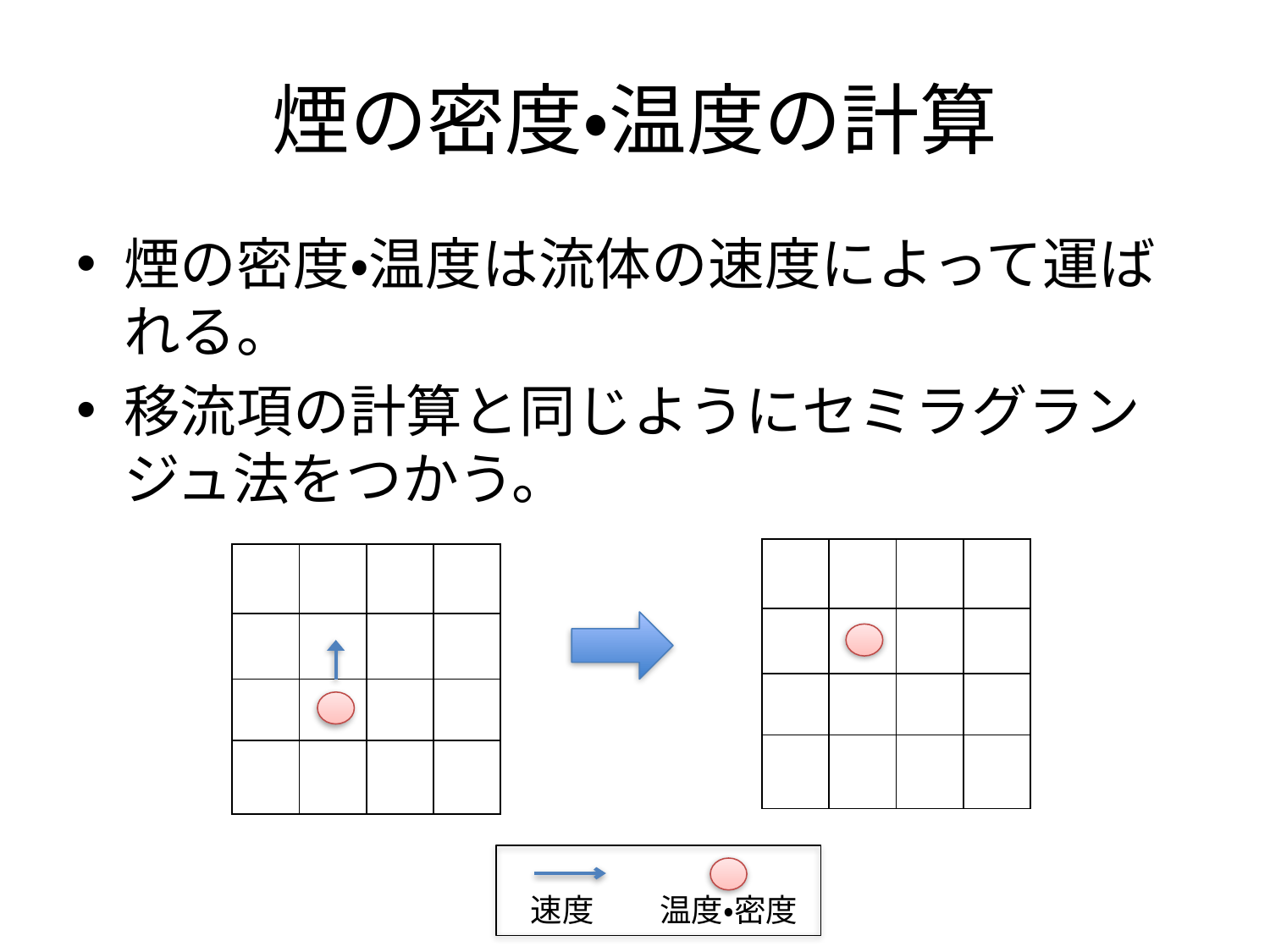

# 煙の密度・温度の計算
煙の密度・温度は流体の速度によって運ばれる。
移流項の計算と同じようにセミラグランジュ法をつかう。
|  |  |  |  |
| --- | --- | --- | --- |
|  |  |  |  |
|  |  |  |  |
|  |  |  |  |
|  |  |  |  |
| --- | --- | --- | --- |
|  |  |  |  |
|  |  |  |  |
|  |  |  |  |

速度
温度・密度